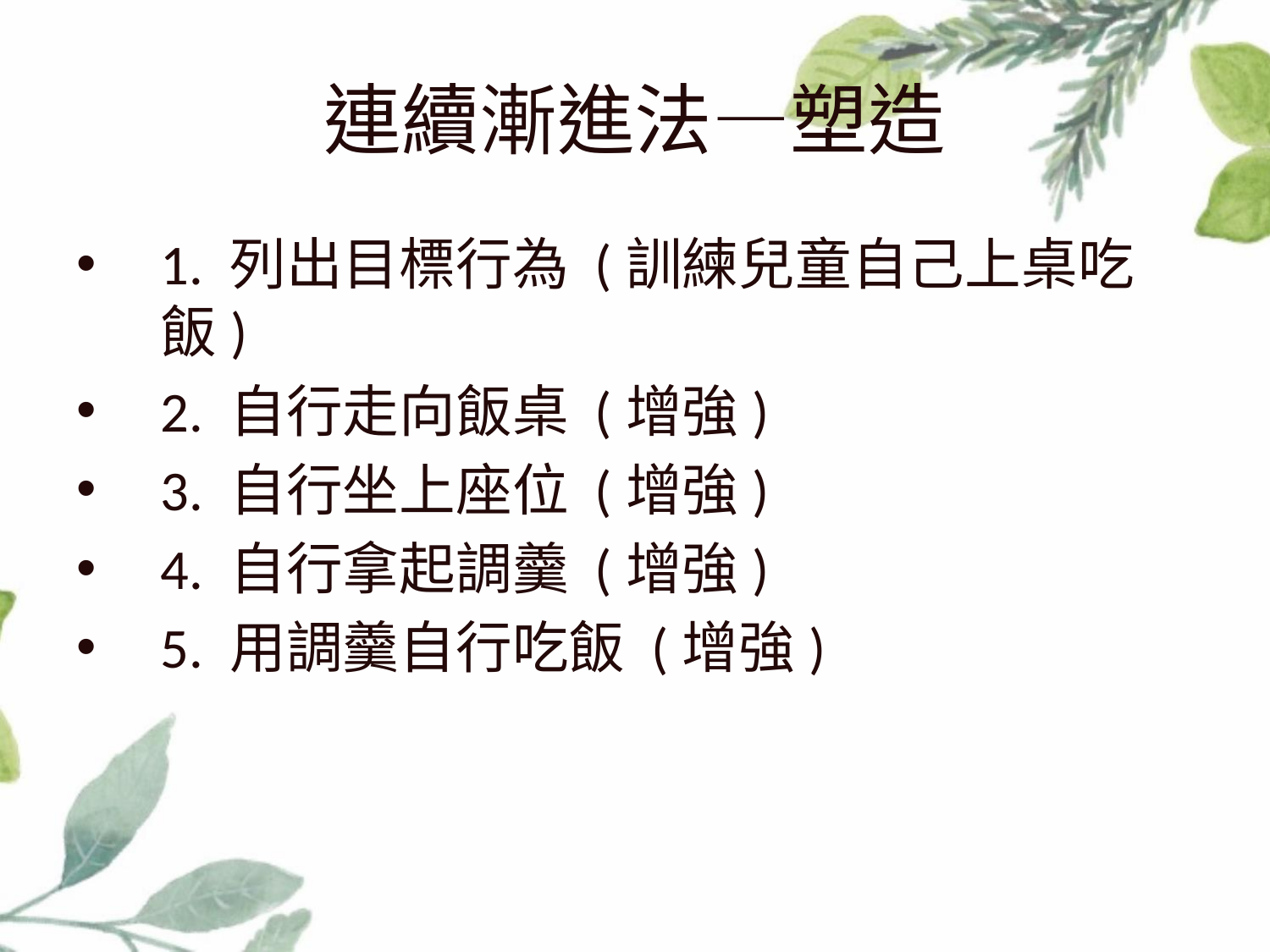

# 連續漸進法—塑造
1. 列出目標行為 (訓練兒童自己上桌吃飯)
2. 自行走向飯桌 (增強)
3. 自行坐上座位 (增強)
4. 自行拿起調羹 (增強)
5. 用調羹自行吃飯 (增強)